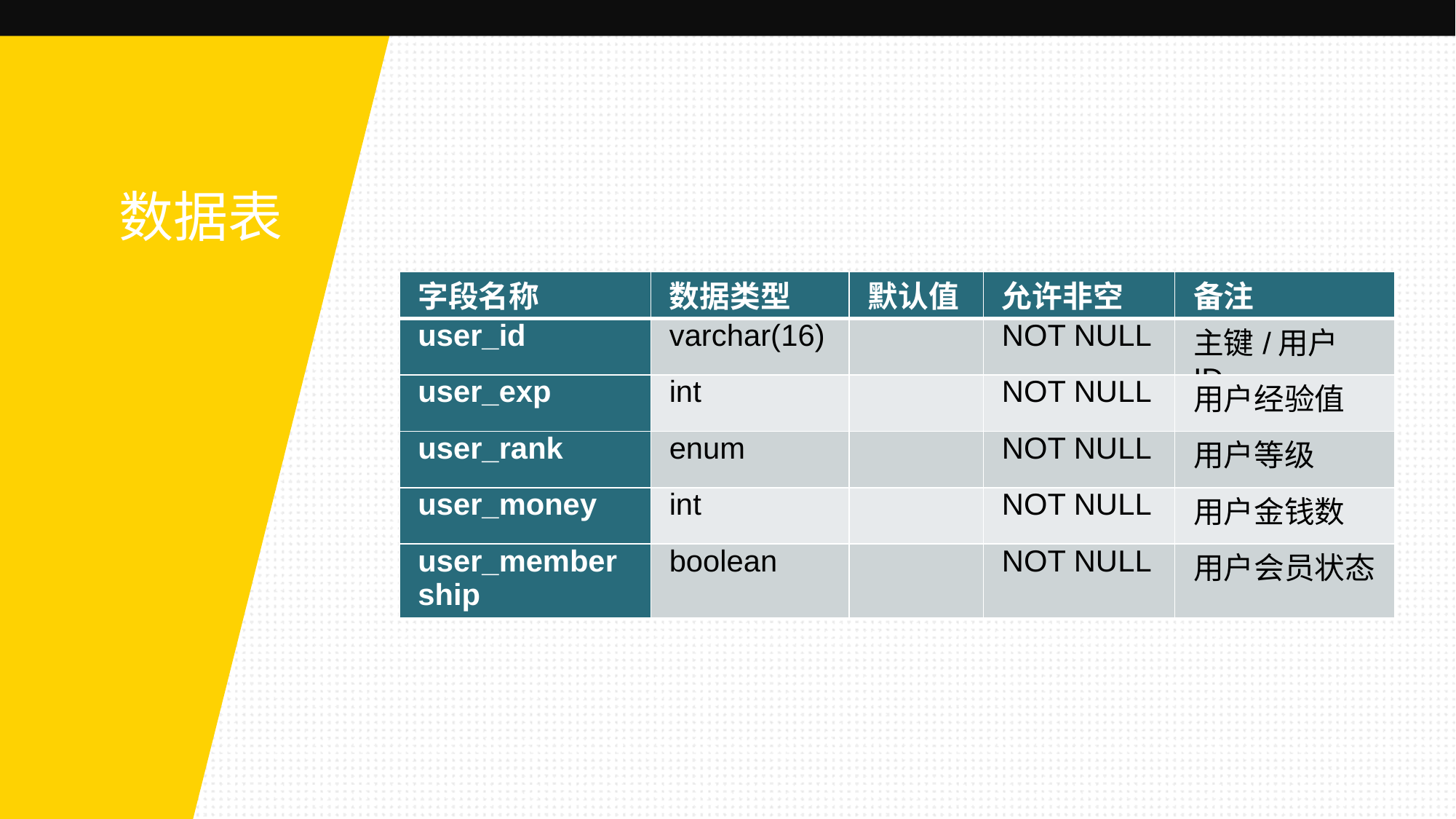

数据表
| 字段名称 | 数据类型 | 默认值 | 允许非空 | 备注 |
| --- | --- | --- | --- | --- |
| user\_id | varchar(16) |  | NOT NULL | 主键/用户ID |
| user\_exp | int |  | NOT NULL | 用户经验值 |
| user\_rank | enum |  | NOT NULL | 用户等级 |
| user\_money | int |  | NOT NULL | 用户金钱数 |
| user\_membership | boolean |  | NOT NULL | 用户会员状态 |